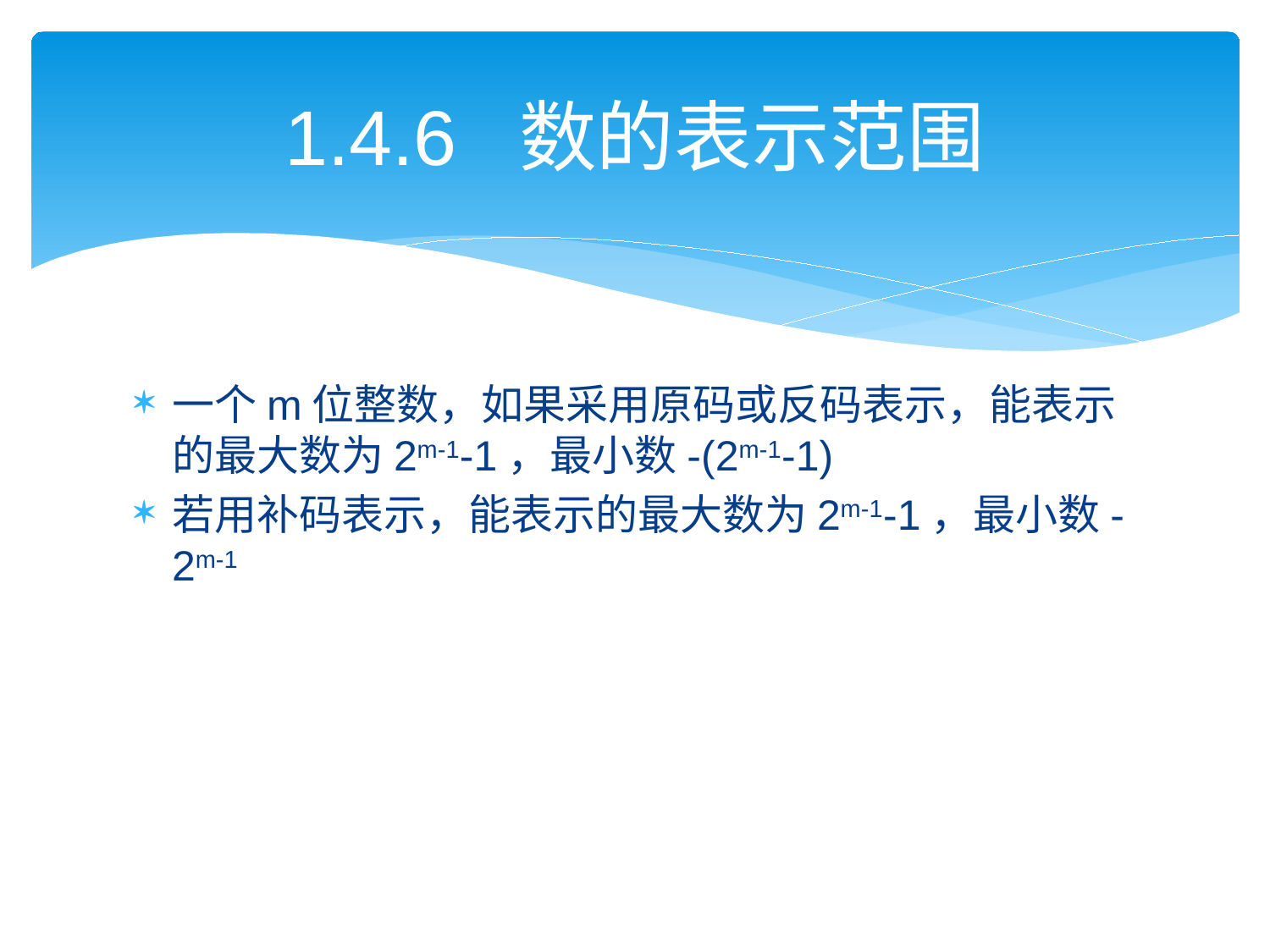

# 1.4.6  数的表示范围
一个m位整数，如果采用原码或反码表示，能表示的最大数为2m-1-1，最小数-(2m-1-1)
若用补码表示，能表示的最大数为2m-1-1，最小数-2m-1